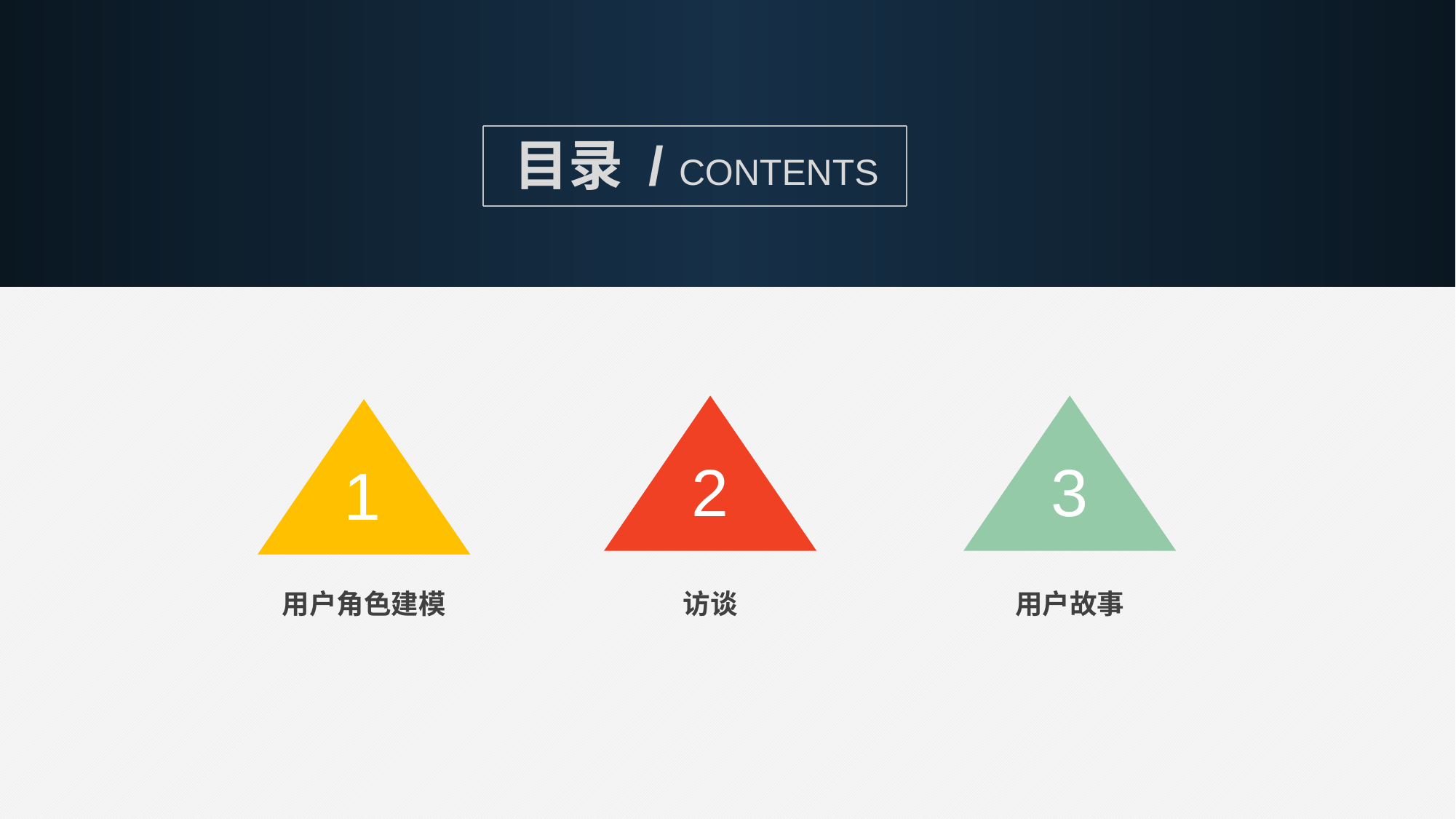

目录 / CONTENTS

2

3

1
用户角色建模
访谈
用户故事